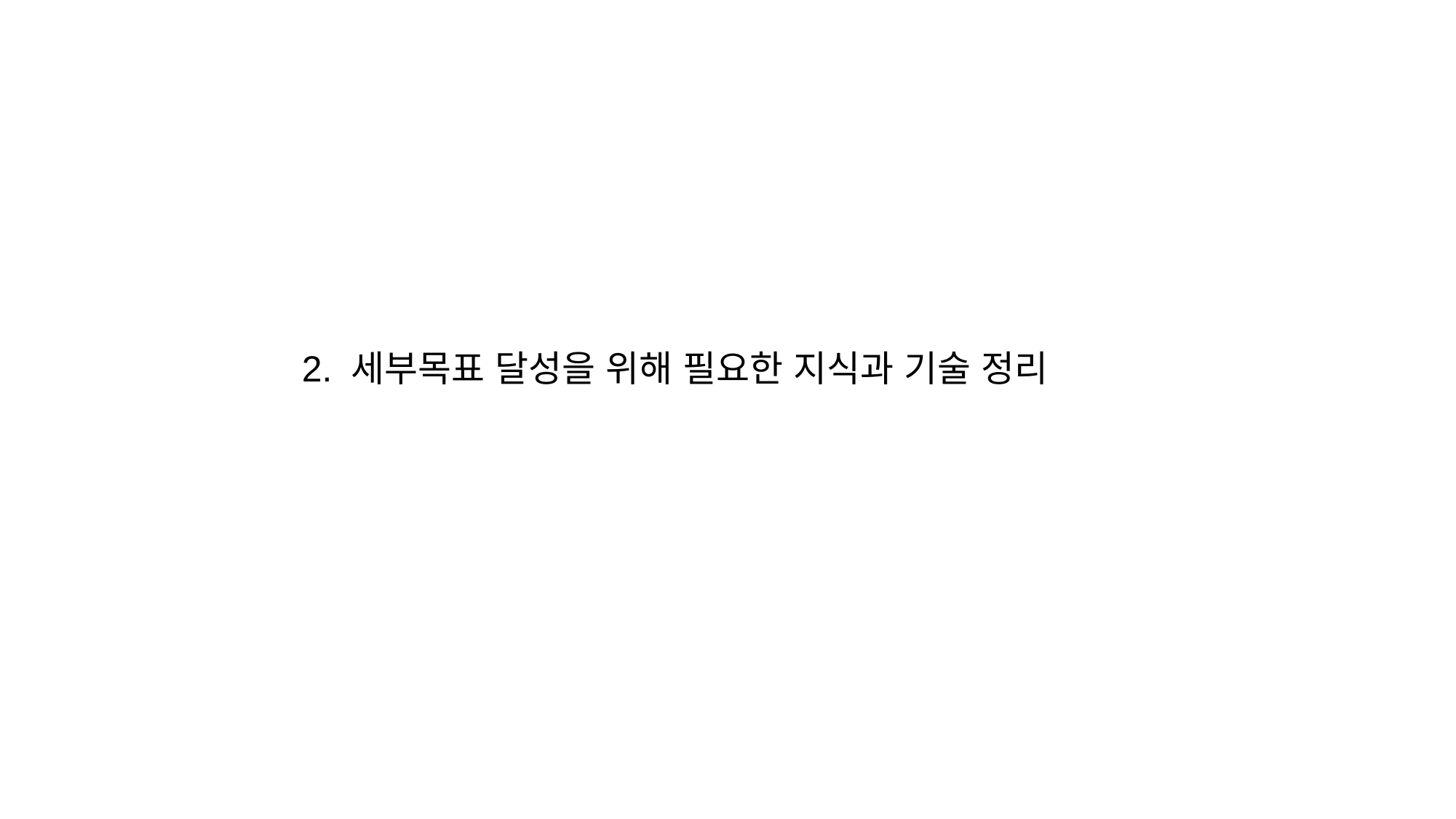

2. 세부목표 달성을 위해 필요한 지식과 기술 정리